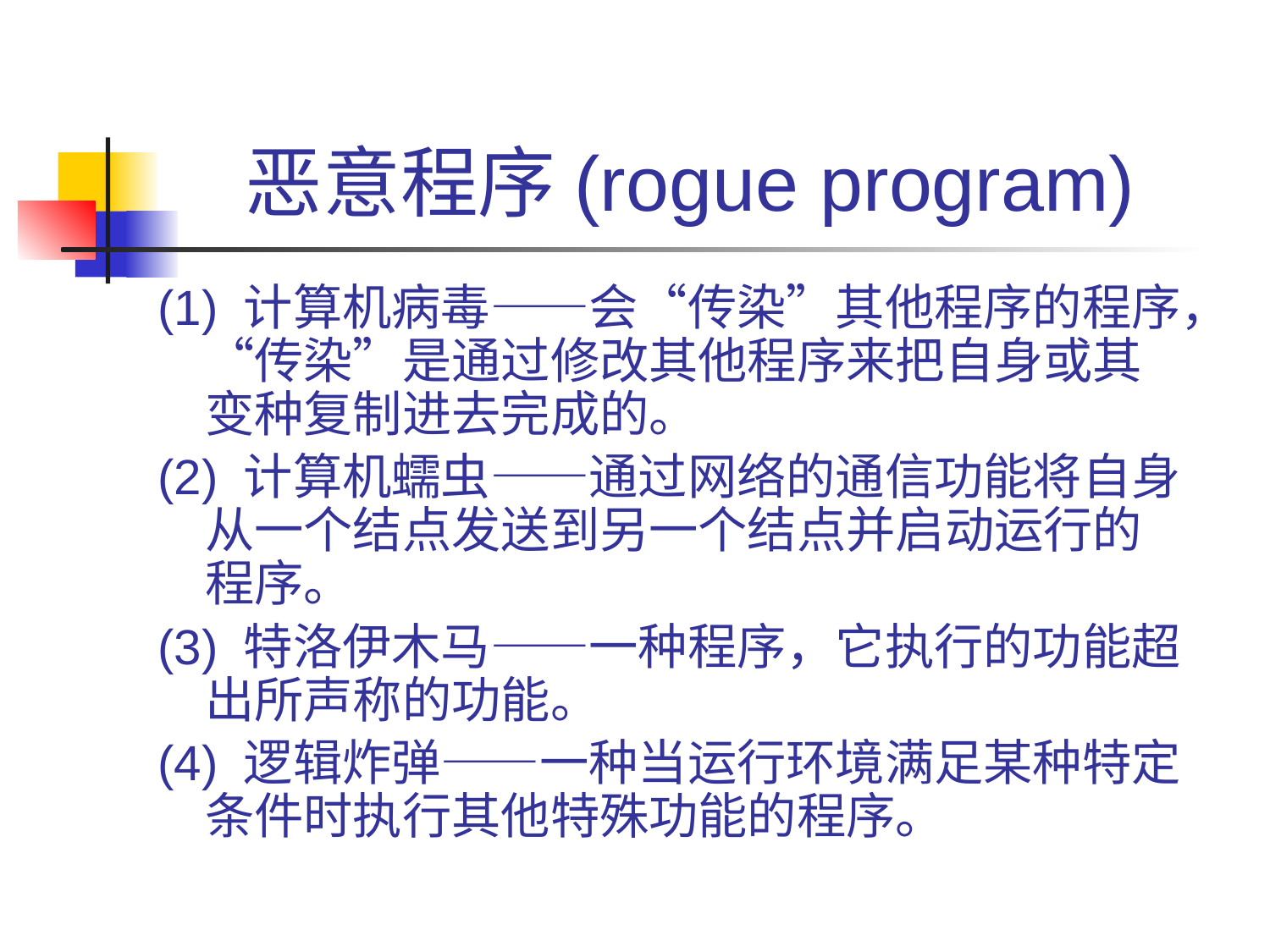

# 恶意程序(rogue program)
(1) 计算机病毒——会“传染”其他程序的程序，“传染”是通过修改其他程序来把自身或其变种复制进去完成的。
(2) 计算机蠕虫——通过网络的通信功能将自身从一个结点发送到另一个结点并启动运行的程序。
(3) 特洛伊木马——一种程序，它执行的功能超出所声称的功能。
(4) 逻辑炸弹——一种当运行环境满足某种特定条件时执行其他特殊功能的程序。